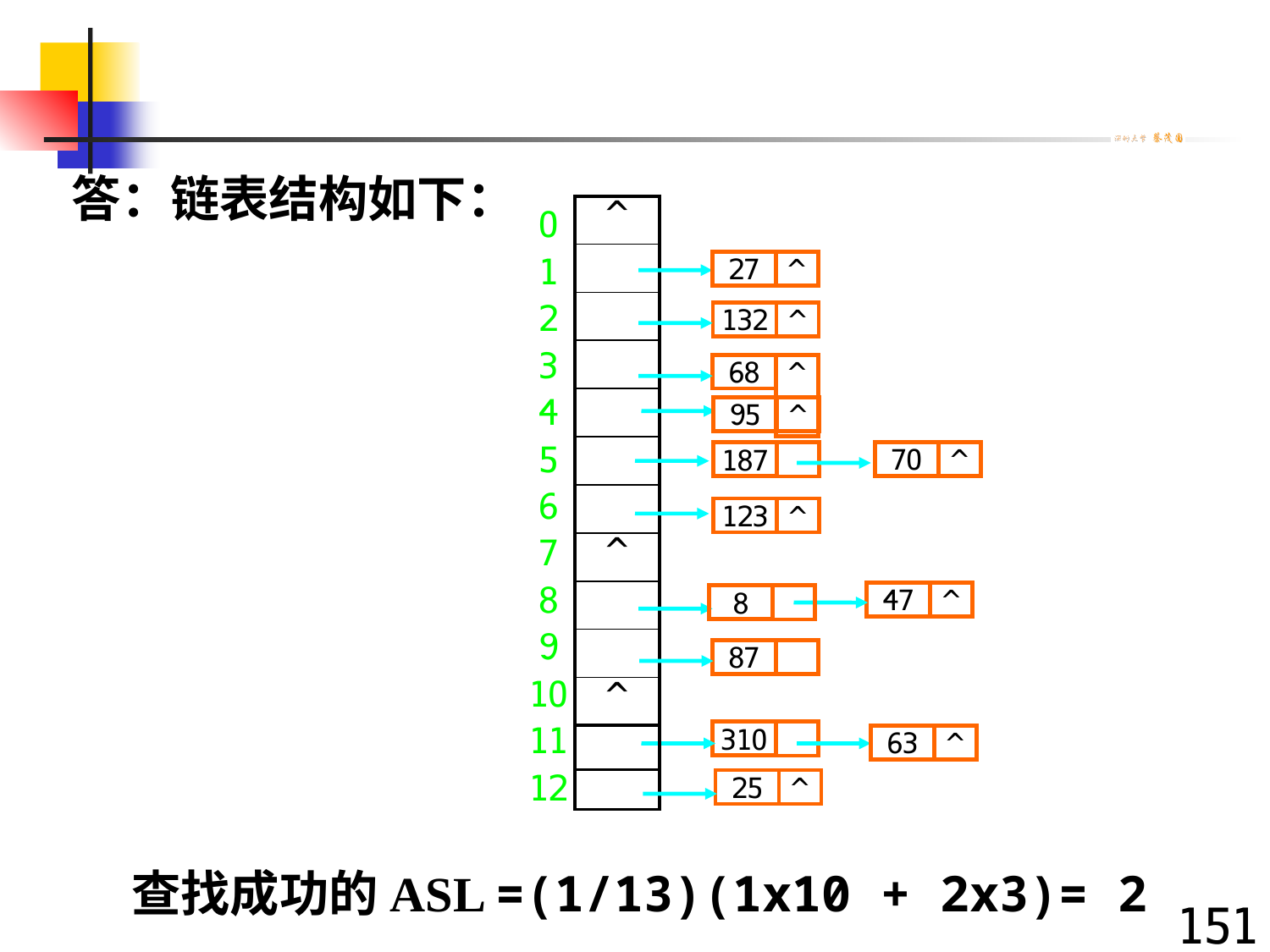

答：链表结构如下：
0
1
2
3
4
5
6
7
8
9
10
11
12
| ^ |
| --- |
|  |
|  |
|  |
|  |
|  |
|  |
| ^ |
|  |
|  |
| ^ |
27
^

132
^

68
^

95
^

70
^
187

123
^

47
^
8

87

310

63
^

25
^

查找成功的ASL =(1/13)(1x10 + 2x3)= 2

151